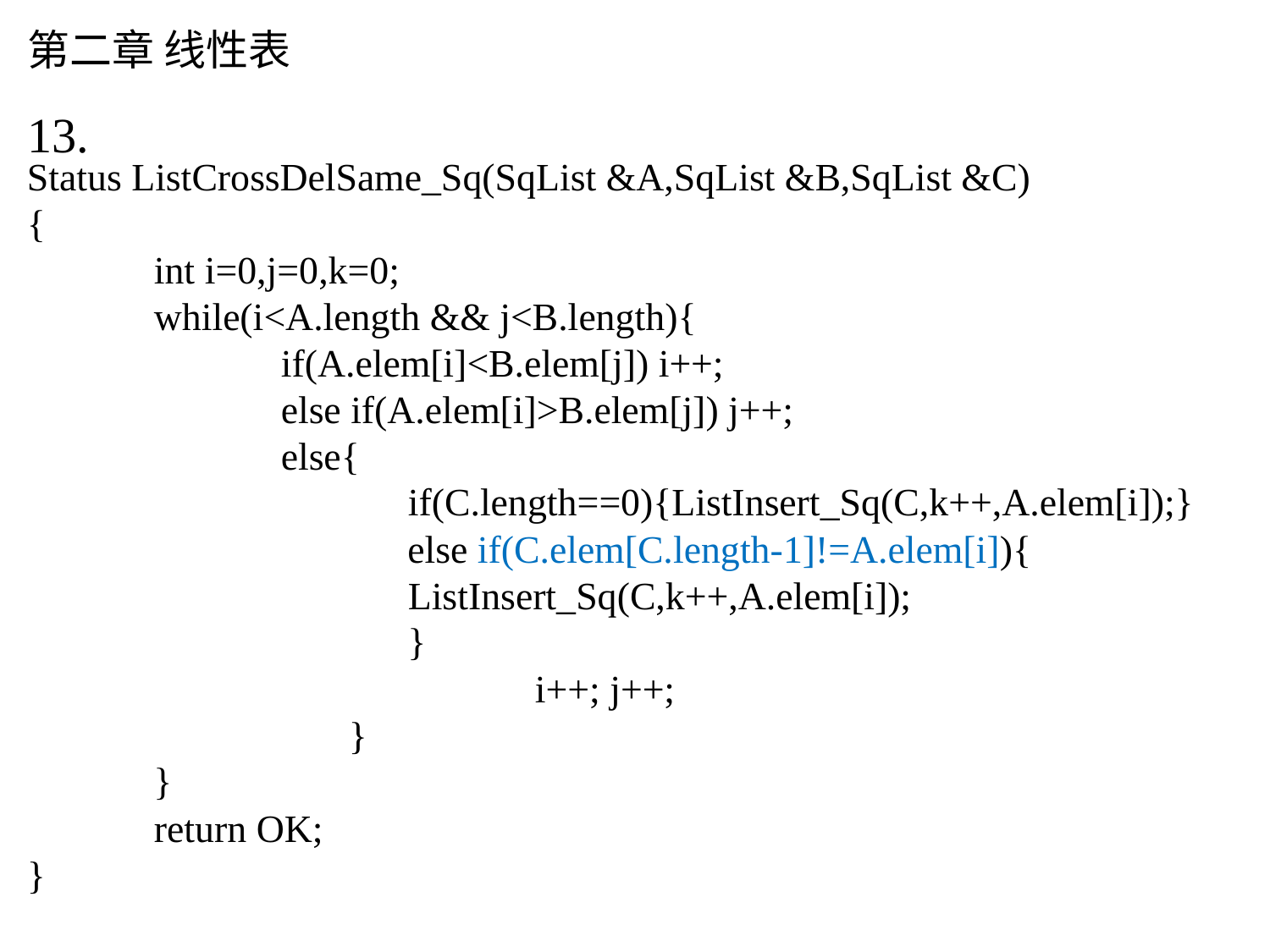

# 第二章 线性表
13.
Status ListCrossDelSame_Sq(SqList &A,SqList &B,SqList &C)
{
	int i=0,j=0,k=0;
	while(i<A.length && j<B.length){
		if(A.elem[i]<B.elem[j]) i++;
		else if(A.elem[i]>B.elem[j]) j++;
		else{
			if(C.length==0){ListInsert_Sq(C,k++,A.elem[i]);}
		             else if(C.elem[C.length-1]!=A.elem[i]){
			ListInsert_Sq(C,k++,A.elem[i]);
		             }
				i++; j++;
	                    }
             }
	return OK;
}